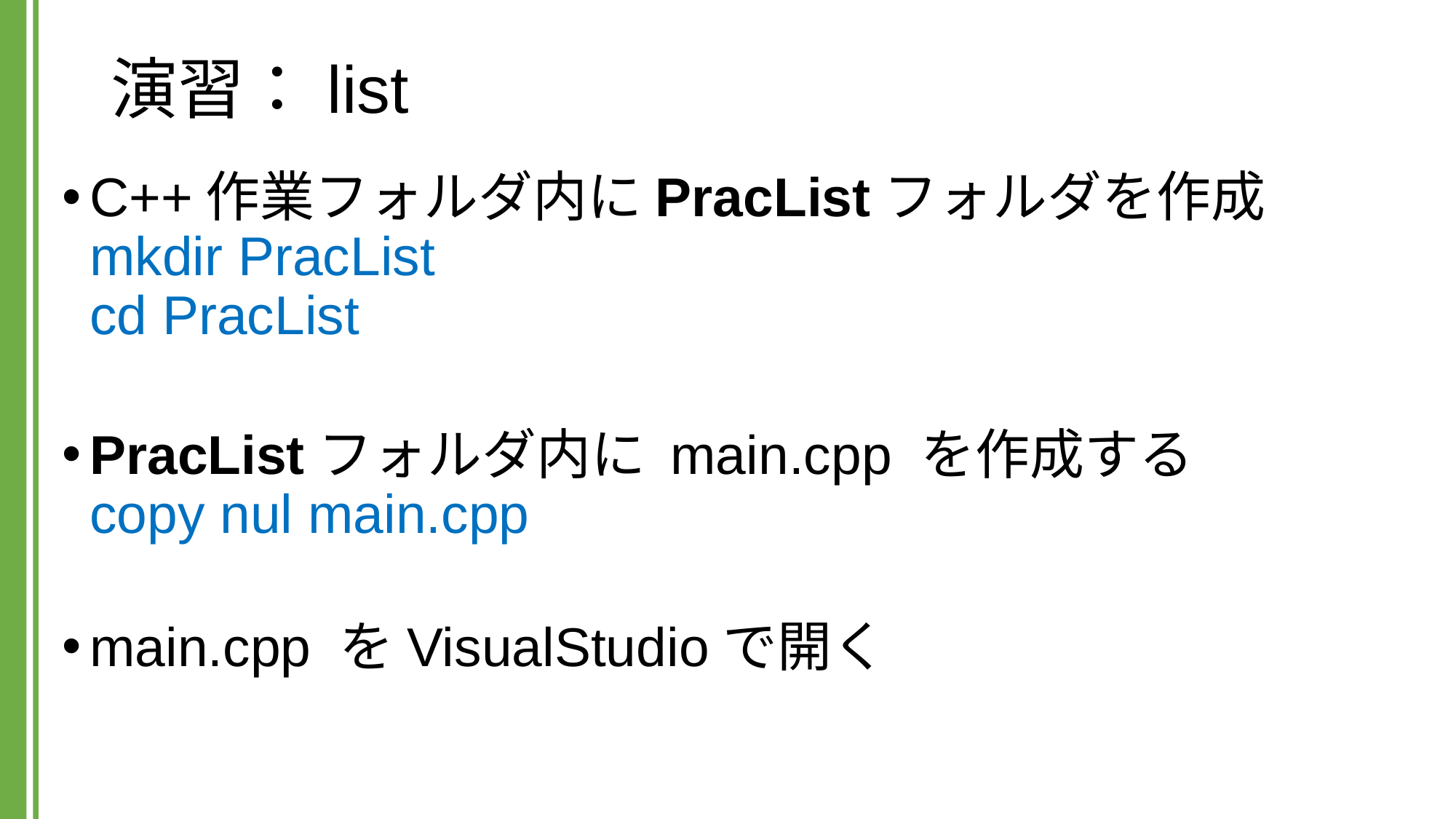

# 演習：list
C++作業フォルダ内にPracListフォルダを作成
mkdir PracList
cd PracList
PracListフォルダ内に main.cpp を作成する
copy nul main.cpp
main.cpp をVisualStudioで開く